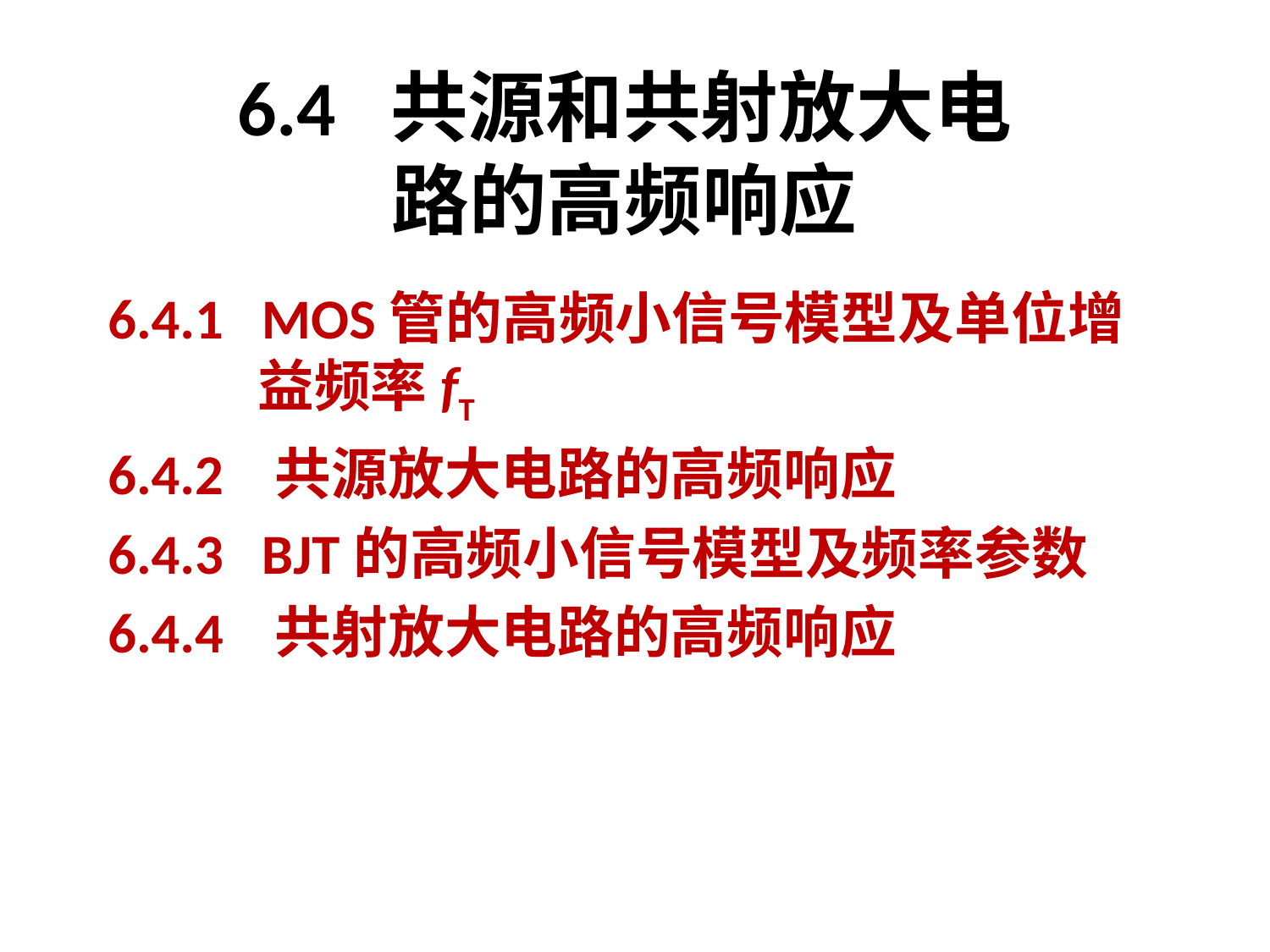

# 6.4  共源和共射放大电路的高频响应
6.4.1   MOS管的高频小信号模型及单位增益频率fT
6.4.2   共源放大电路的高频响应
6.4.3   BJT的高频小信号模型及频率参数
6.4.4   共射放大电路的高频响应